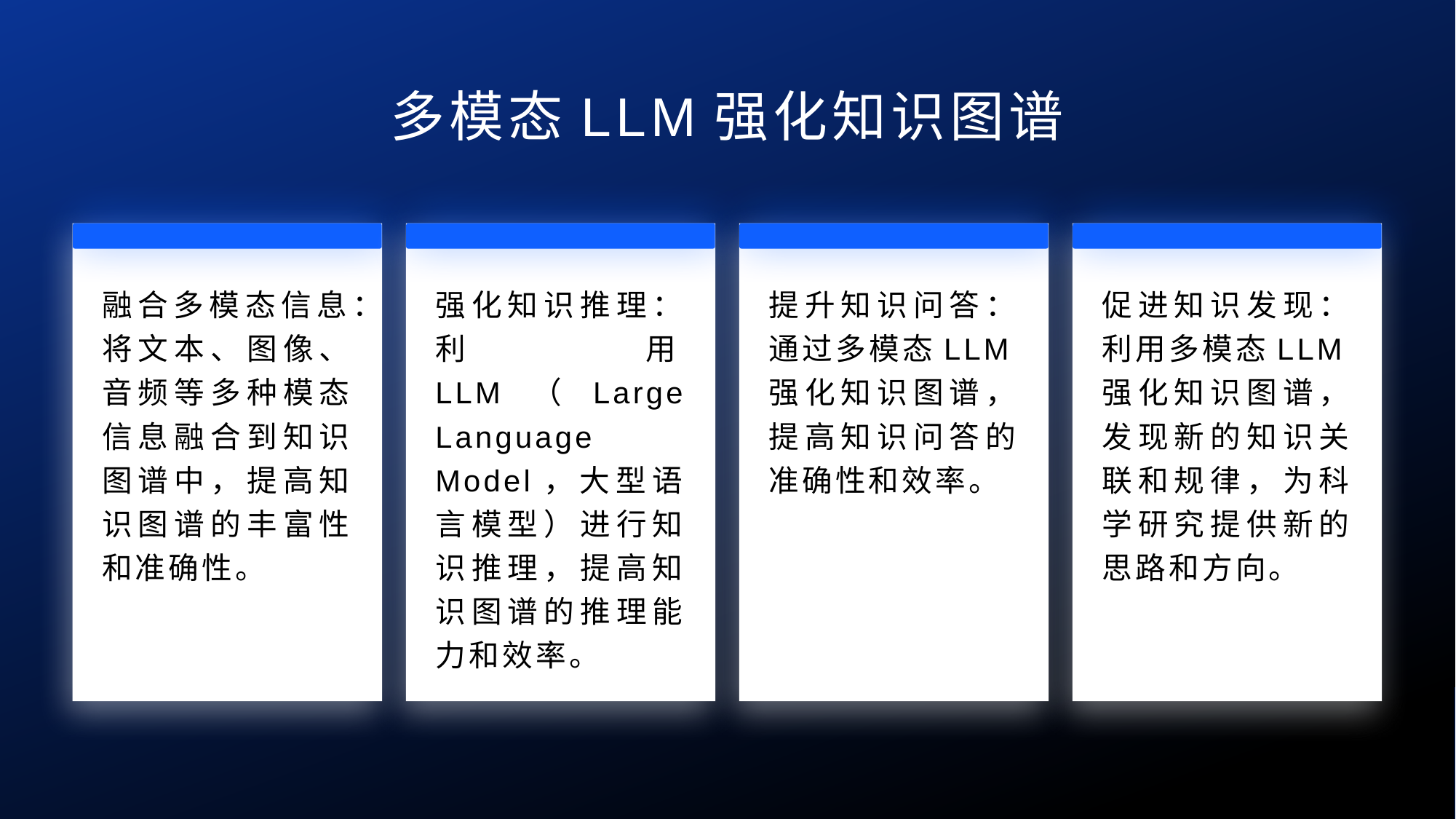

多模态LLM强化知识图谱

融合多模态信息：将文本、图像、音频等多种模态信息融合到知识图谱中，提高知识图谱的丰富性和准确性。
强化知识推理：利用LLM（Large Language Model，大型语言模型）进行知识推理，提高知识图谱的推理能力和效率。
提升知识问答：通过多模态LLM强化知识图谱，提高知识问答的准确性和效率。
促进知识发现：利用多模态LLM强化知识图谱，发现新的知识关联和规律，为科学研究提供新的思路和方向。